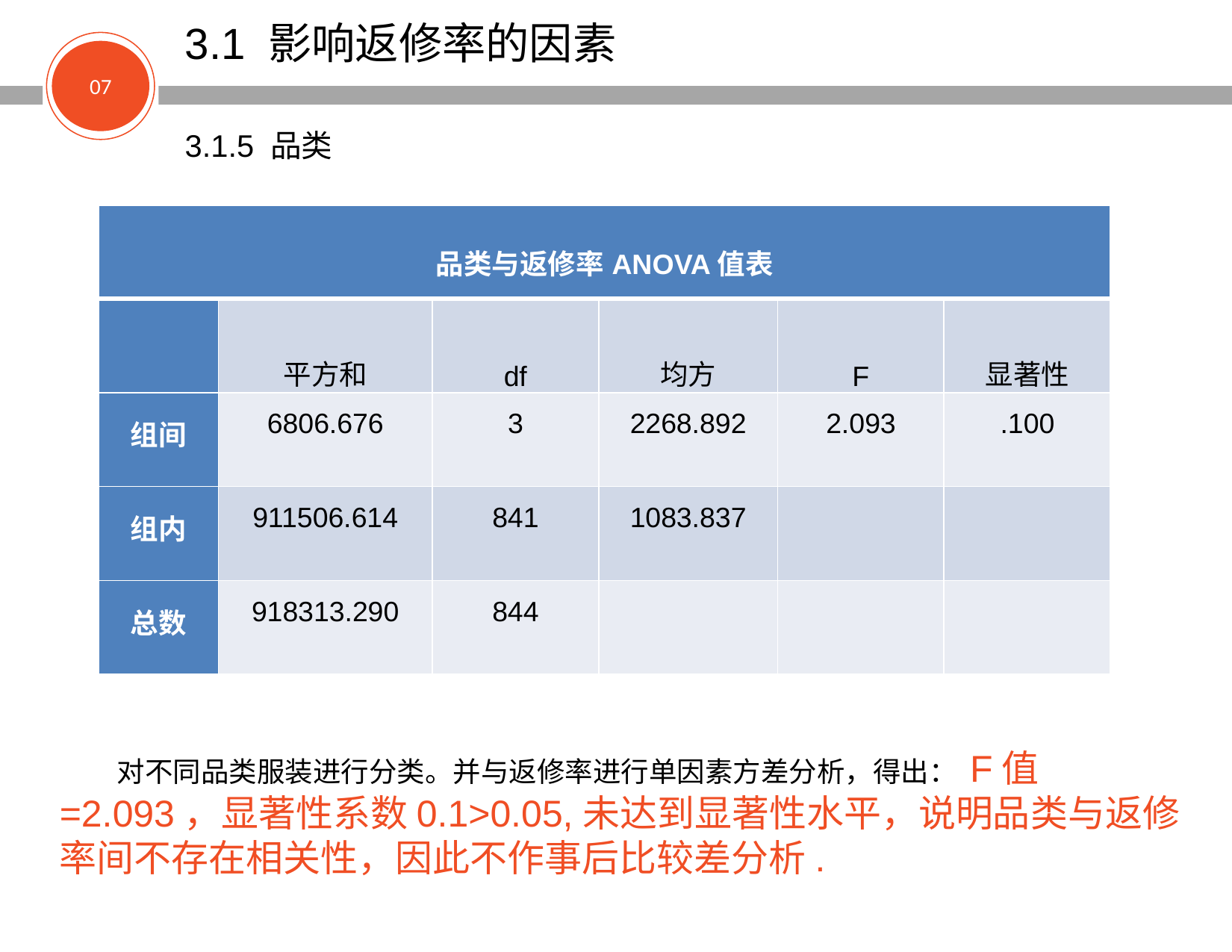

3.1 影响返修率的因素

07

3.1.5 品类
| 品类与返修率ANOVA值表 |  |  |  |  |  |
| --- | --- | --- | --- | --- | --- |
|  | 平方和 | df | 均方 | F | 显著性 |
| 组间 | 6806.676 | 3 | 2268.892 | 2.093 | .100 |
| 组内 | 911506.614 | 841 | 1083.837 |  |  |
| 总数 | 918313.290 | 844 |  |  |  |
        对不同品类服装进行分类。并与返修率进行单因素方差分析，得出： F值=2.093，显著性系数0.1>0.05,未达到显著性水平，说明品类与返修率间不存在相关性，因此不作事后比较差分析.